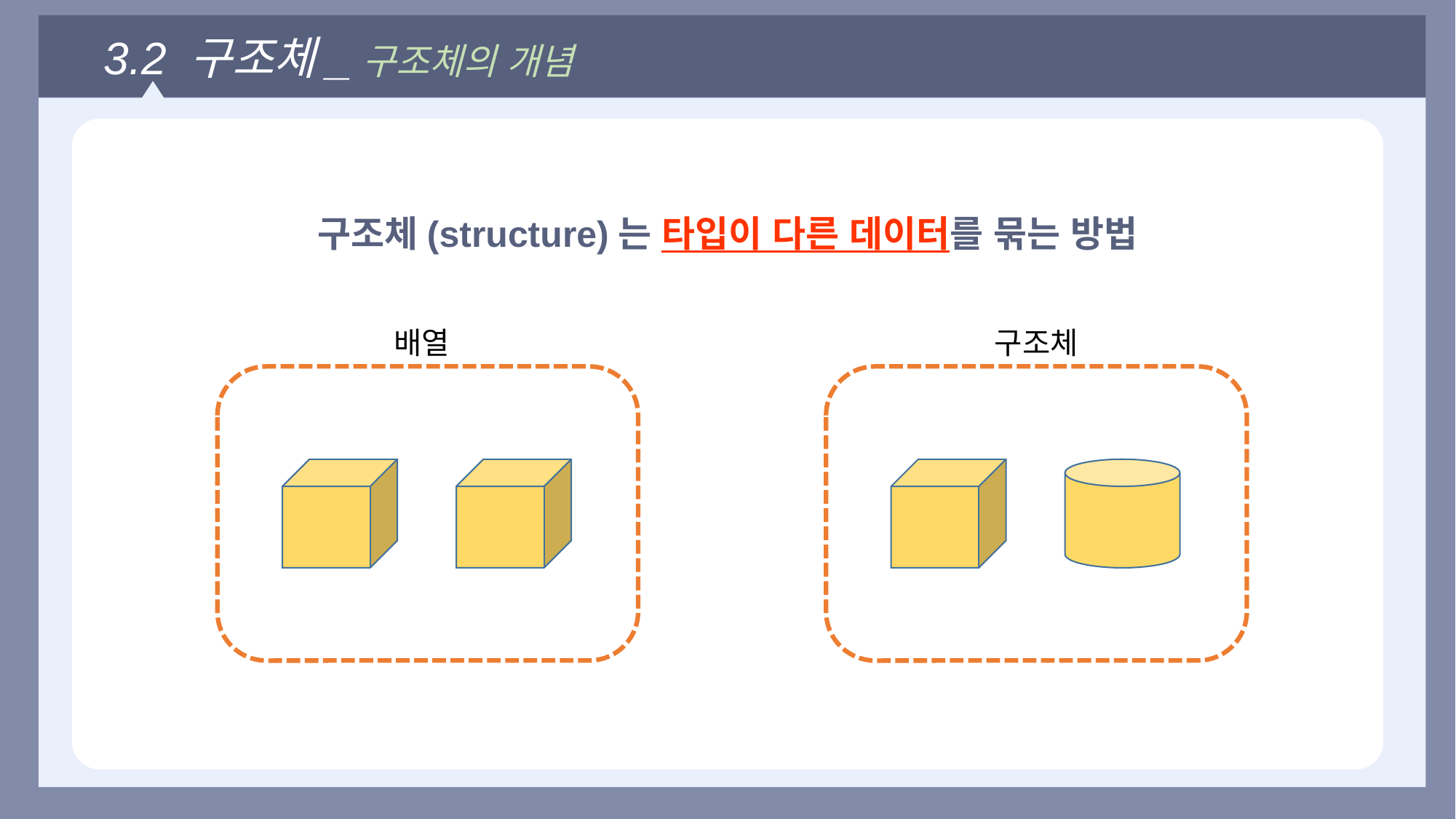

3.2 구조체_구조체의 개념

구조체(structure)는 타입이 다른 데이터를 묶는 방법
배열
구조체